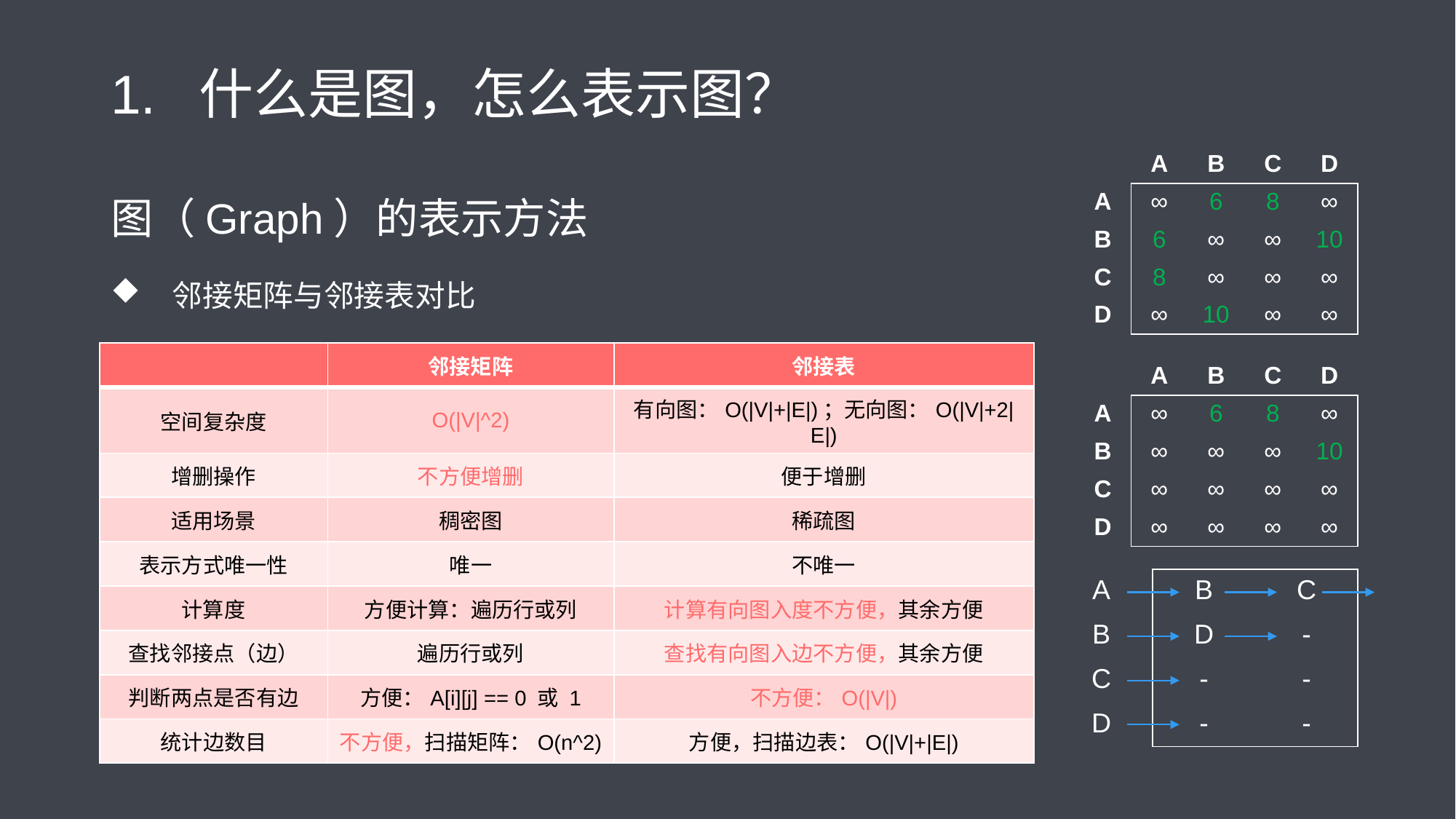

# 什么是图，怎么表示图？
|  | A | B | C | D |
| --- | --- | --- | --- | --- |
| A | ∞ | 6 | 8 | ∞ |
| B | 6 | ∞ | ∞ | 10 |
| C | 8 | ∞ | ∞ | ∞ |
| D | ∞ | 10 | ∞ | ∞ |
图（Graph）的表示方法
邻接矩阵与邻接表对比
|  | 邻接矩阵 | 邻接表 |
| --- | --- | --- |
| 空间复杂度 | O(|V|^2) | 有向图：O(|V|+|E|)；无向图：O(|V|+2|E|) |
| 增删操作 | 不方便增删 | 便于增删 |
| 适用场景 | 稠密图 | 稀疏图 |
| 表示方式唯一性 | 唯一 | 不唯一 |
| 计算度 | 方便计算：遍历行或列 | 计算有向图入度不方便，其余方便 |
| 查找邻接点（边） | 遍历行或列 | 查找有向图入边不方便，其余方便 |
| 判断两点是否有边 | 方便：A[i][j] == 0 或 1 | 不方便：O(|V|) |
| 统计边数目 | 不方便，扫描矩阵：O(n^2) | 方便，扫描边表：O(|V|+|E|) |
|  | A | B | C | D |
| --- | --- | --- | --- | --- |
| A | ∞ | 6 | 8 | ∞ |
| B | ∞ | ∞ | ∞ | 10 |
| C | ∞ | ∞ | ∞ | ∞ |
| D | ∞ | ∞ | ∞ | ∞ |
| A | B | C |
| --- | --- | --- |
| B | D | - |
| C | - | - |
| D | - | - |